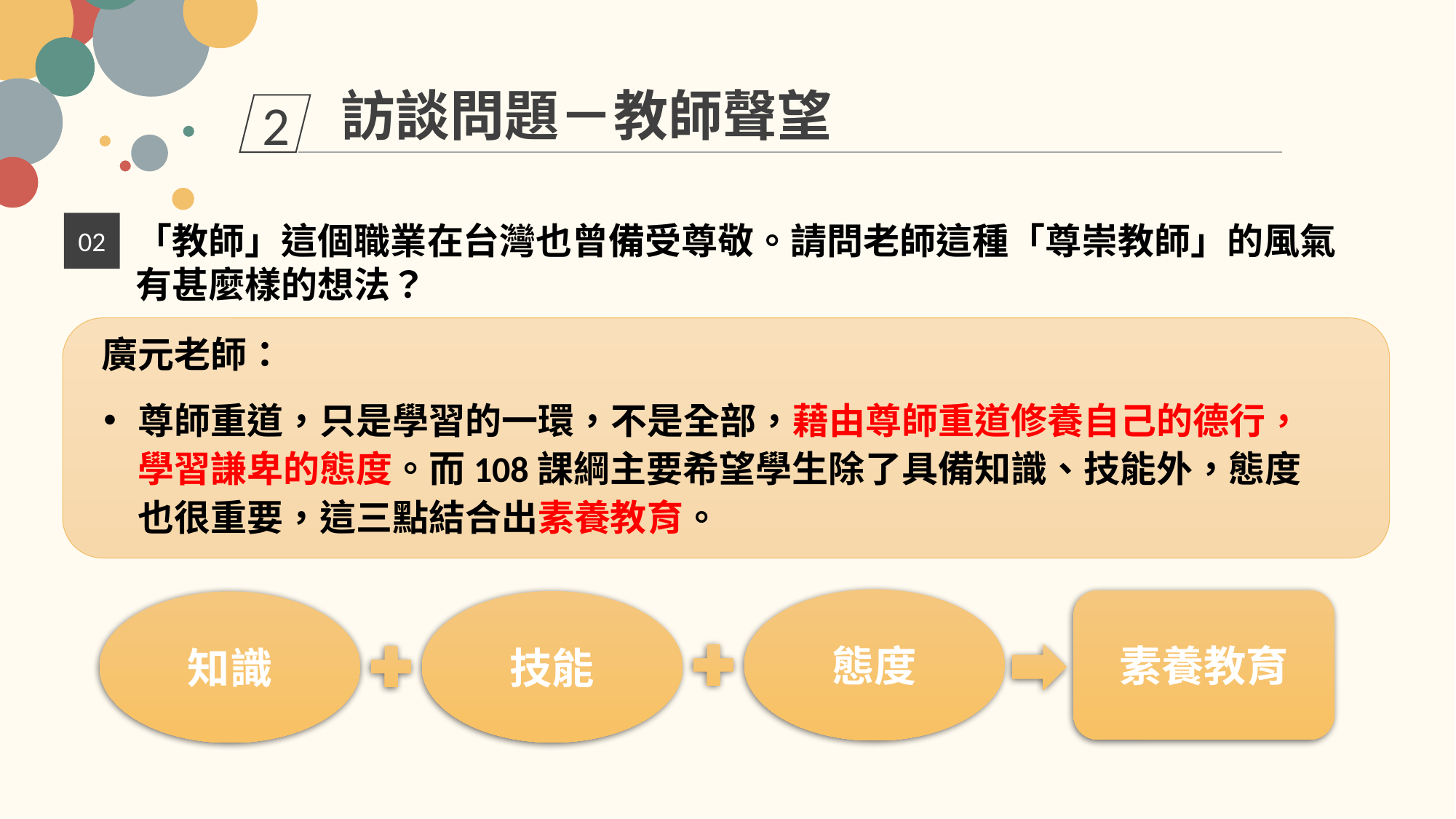

訪談問題－教師聲望
2
「教師」這個職業在台灣也曾備受尊敬。請問老師這種「尊崇教師」的風氣有甚麼樣的想法？
02

廣元老師：
尊師重道，只是學習的一環，不是全部，藉由尊師重道修養自己的德行，學習謙卑的態度。而108課綱主要希望學生除了具備知識、技能外，態度也很重要，這三點結合出素養教育。
態度
素養教育
技能
知識